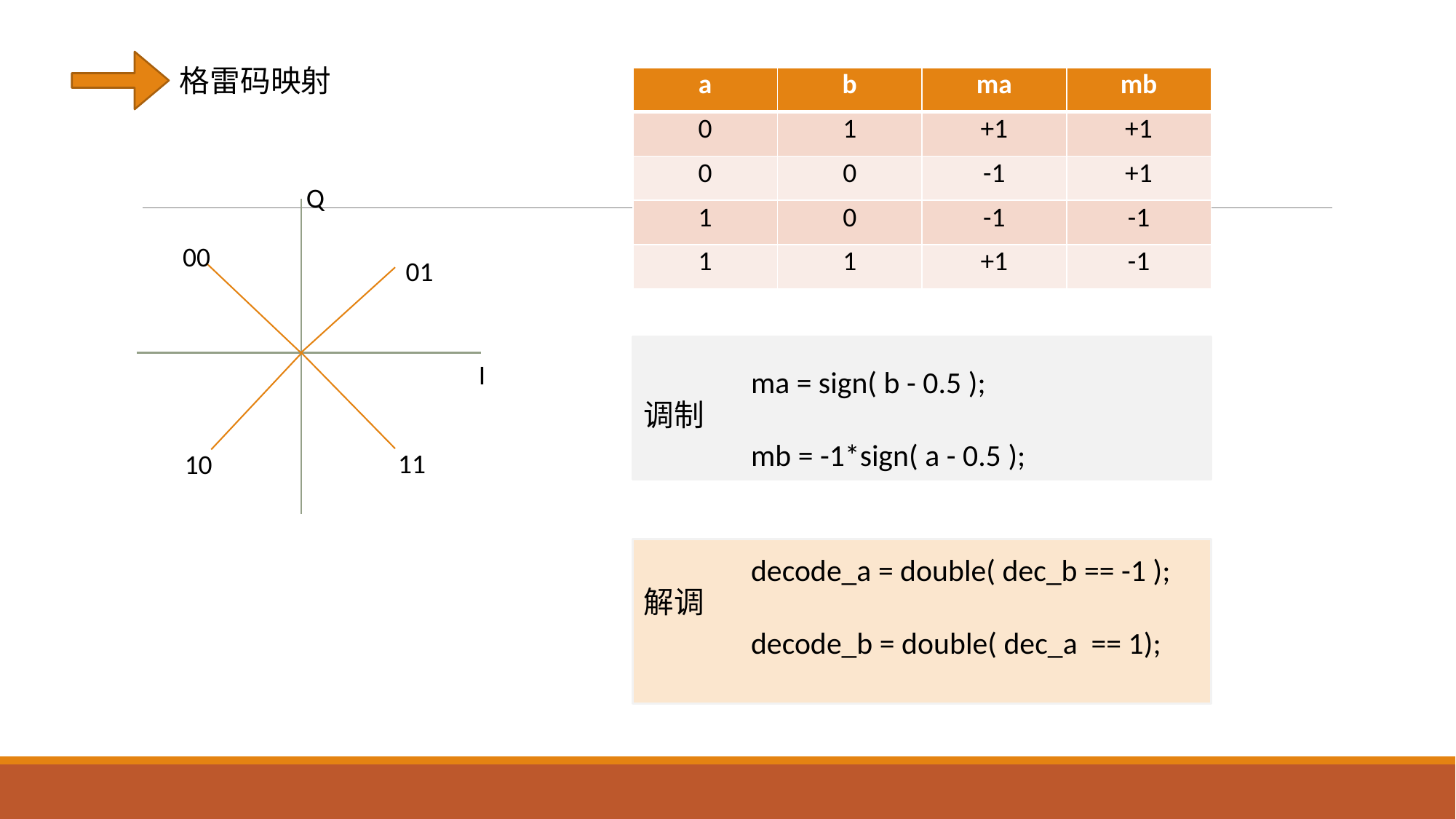

格雷码映射
| a | b | ma | mb |
| --- | --- | --- | --- |
| 0 | 1 | +1 | +1 |
| 0 | 0 | -1 | +1 |
| 1 | 0 | -1 | -1 |
| 1 | 1 | +1 | -1 |
Q
00
01
I
11
10

ma = sign( b - 0.5 );

mb = -1*sign( a - 0.5 );
调制

decode_a = double( dec_b == -1 );

decode_b = double( dec_a  == 1);
解调